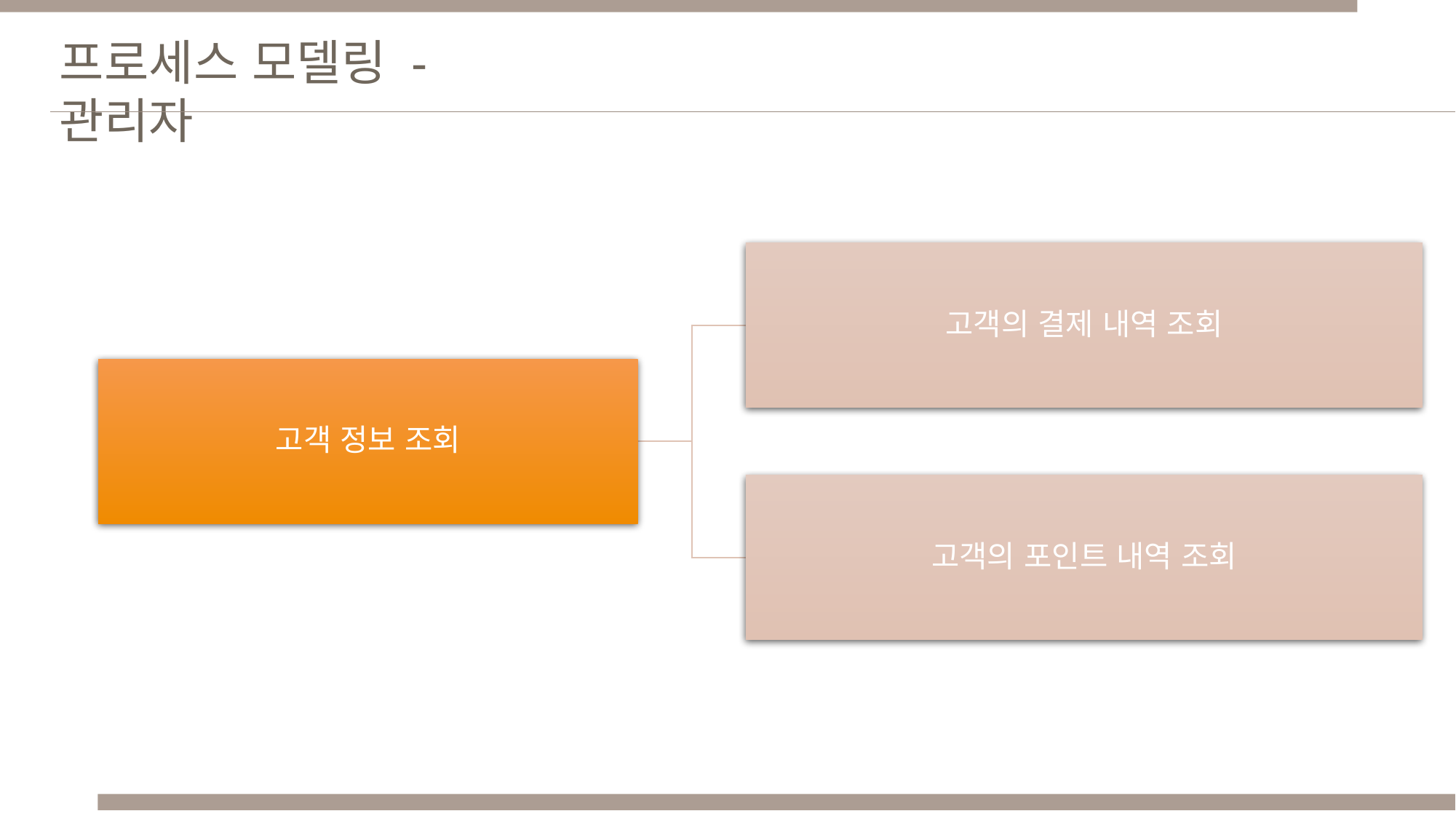

프로세스 모델링 - 관리자
고객 정보 조회
고객의 결제 내역 조회
고객의 포인트 내역 조회